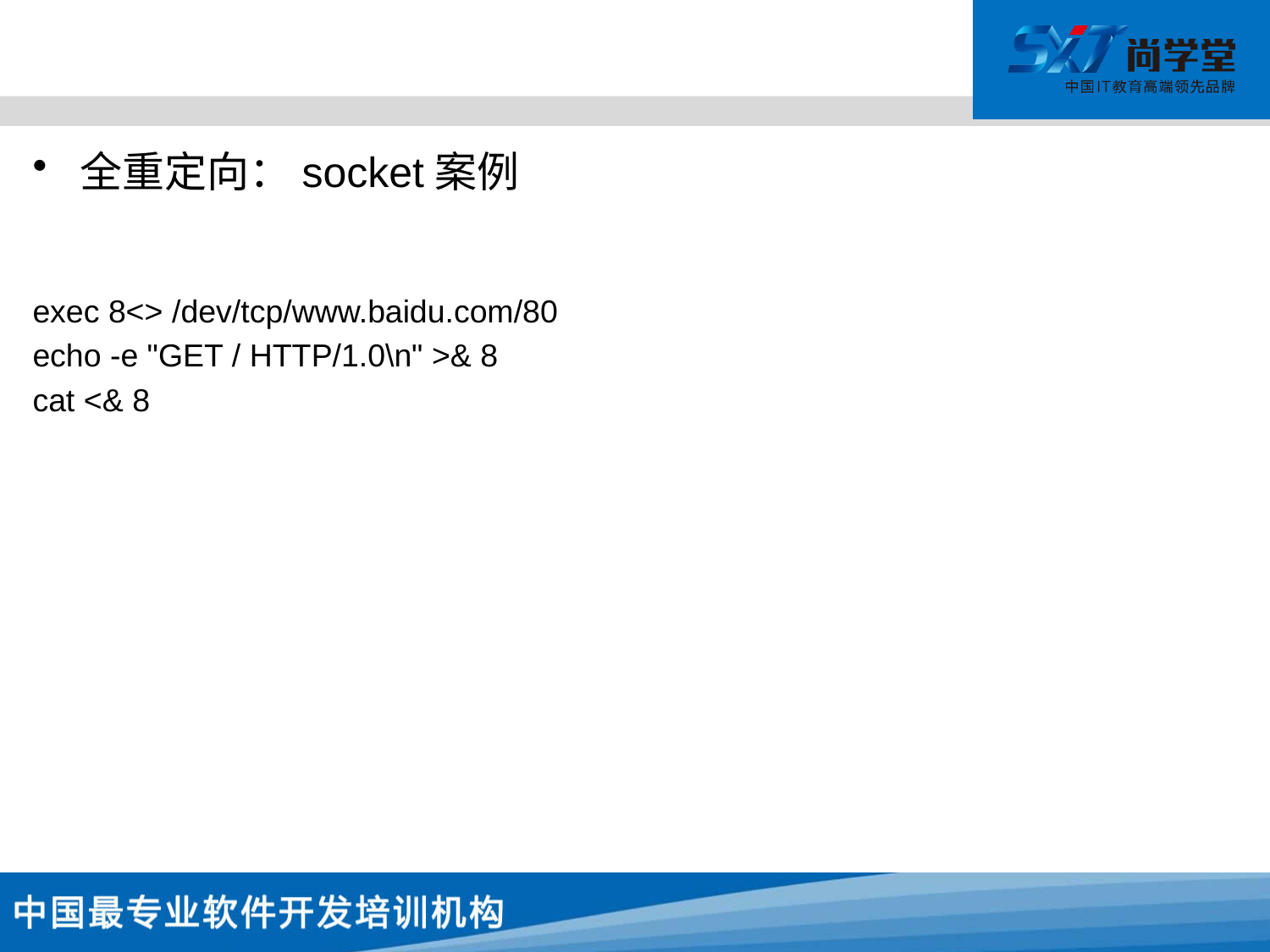

#
全重定向：socket案例

exec 8<> /dev/tcp/www.baidu.com/80
echo -e "GET / HTTP/1.0\n" >& 8
cat <& 8